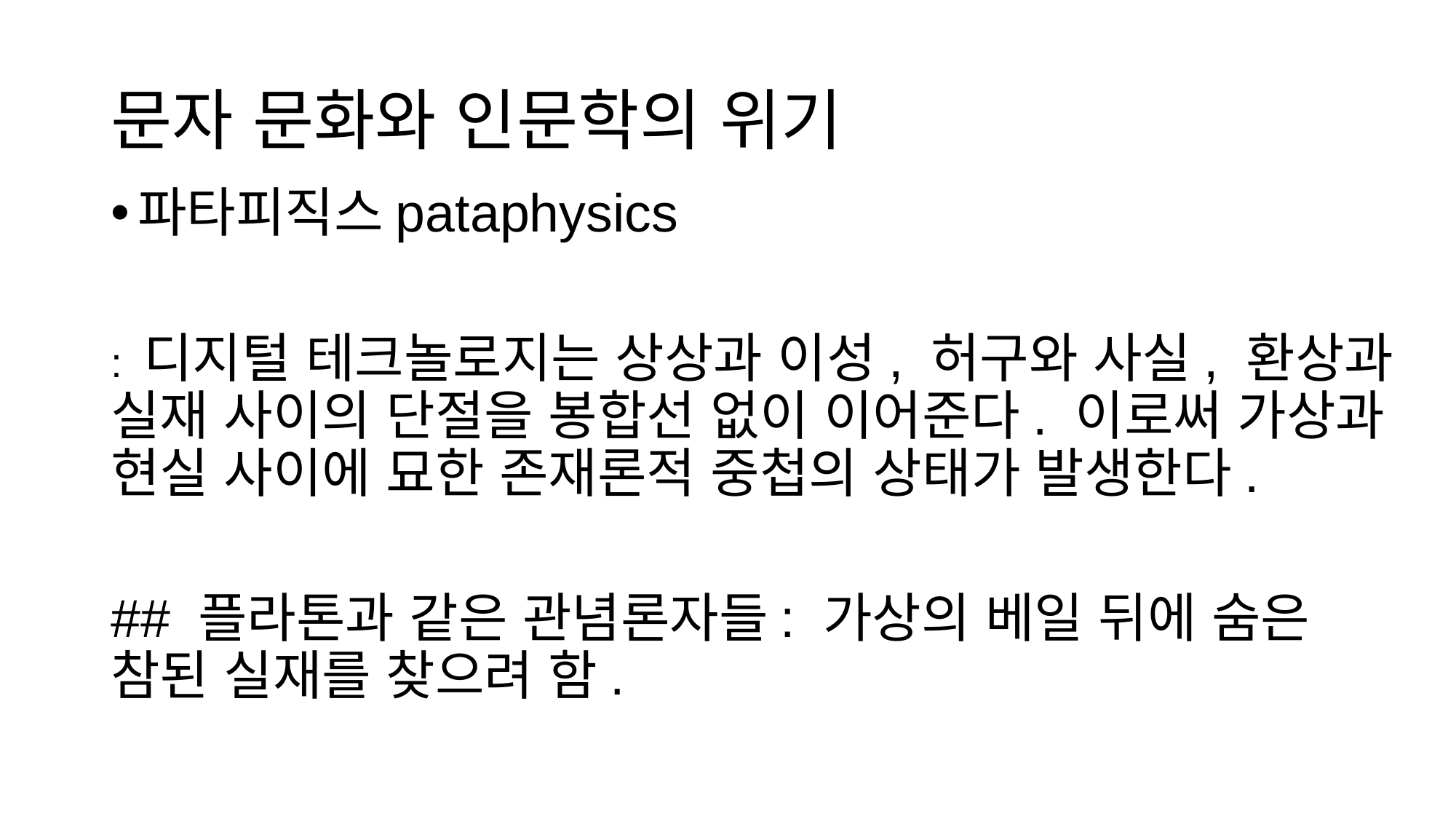

# 문자 문화와 인문학의 위기
파타피직스pataphysics

: 디지털 테크놀로지는 상상과 이성, 허구와 사실, 환상과 실재 사이의 단절을 봉합선 없이 이어준다. 이로써 가상과 현실 사이에 묘한 존재론적 중첩의 상태가 발생한다.

## 플라톤과 같은 관념론자들: 가상의 베일 뒤에 숨은 참된 실재를 찾으려 함.